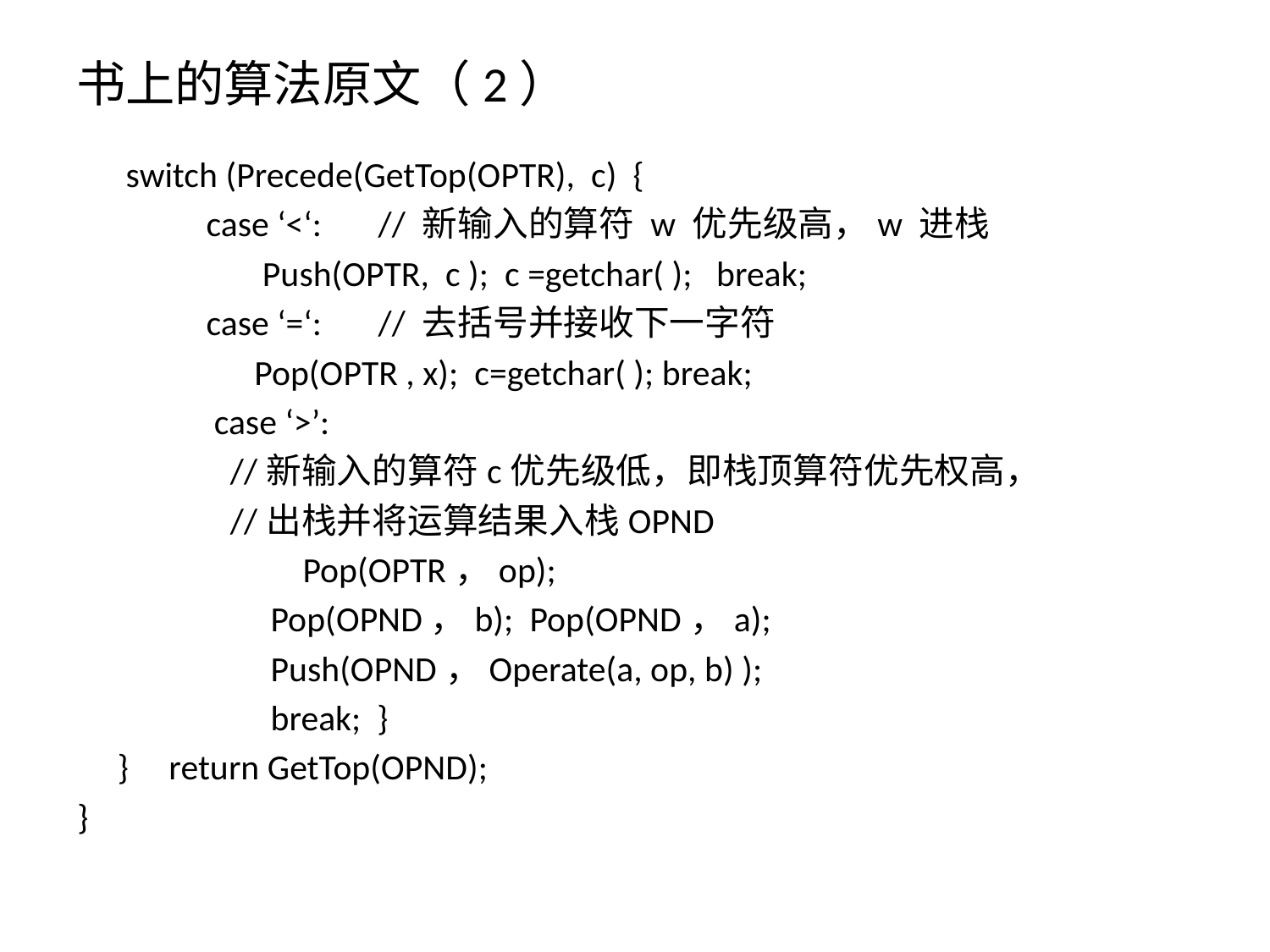

# 书上的算法原文（2）
      switch (Precede(GetTop(OPTR),  c)  {
                case ‘<‘:       // 新输入的算符 w 优先级高，w 进栈
                       Push(OPTR,  c );  c =getchar( );   break;
                case ‘=‘:       // 去括号并接收下一字符
                      Pop(OPTR , x);  c=getchar( ); break;
                 case ‘>’:
                   //新输入的算符c优先级低，即栈顶算符优先权高，
                   //出栈并将运算结果入栈OPND
                            Pop(OPTR，op);
                        Pop(OPND，b);  Pop(OPND，a);
                        Push(OPND，Operate(a, op, b) );
                        break;  }
     }     return GetTop(OPND);
}